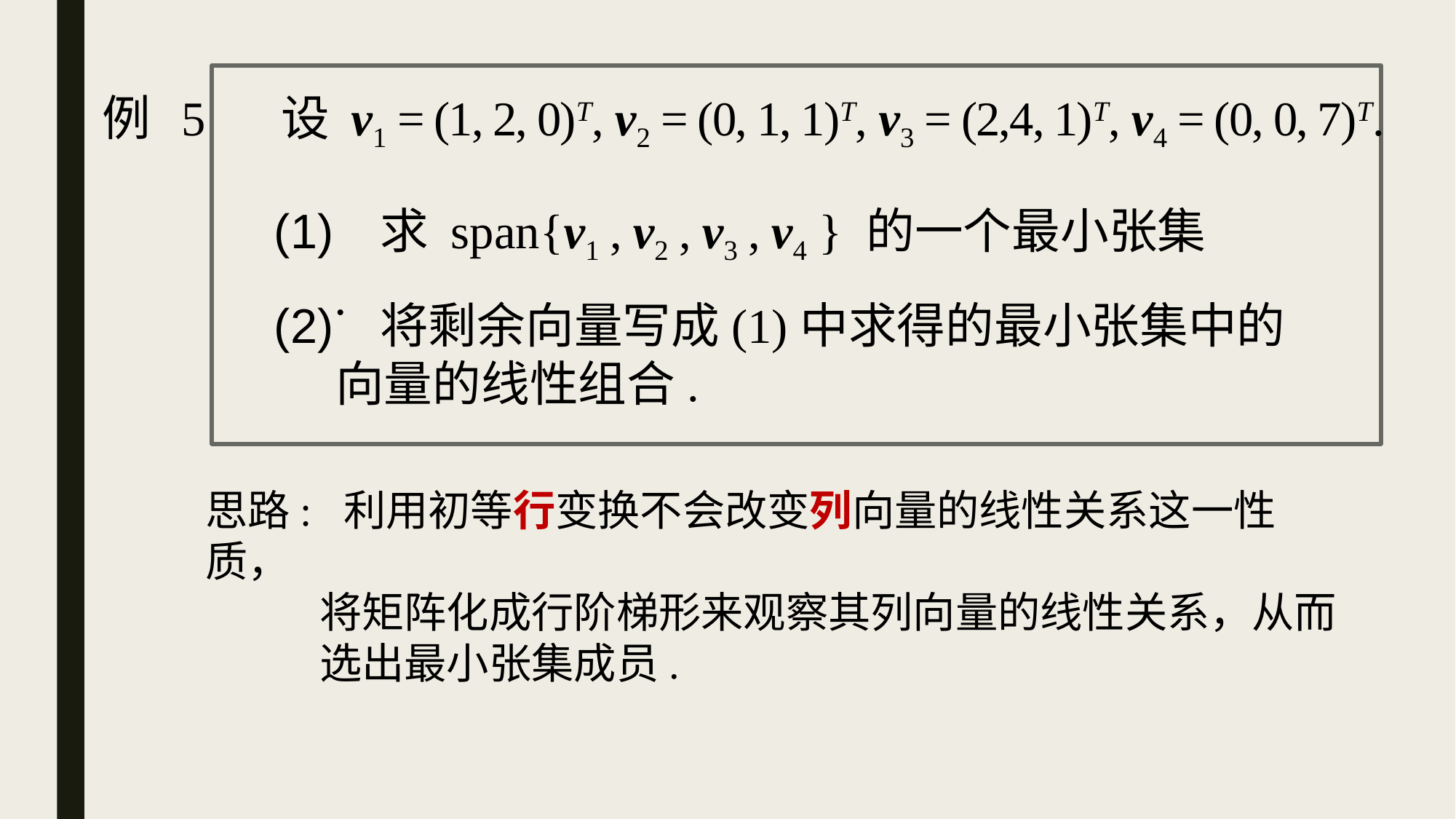

例  5      设 v1 = (1, 2, 0)T, v2 = (0, 1, 1)T, v3 = (2,4, 1)T, v4 = (0, 0, 7)T.

   求 span{v1 , v2 , v3 , v4 } 的一个最小张集 .
   将剩余向量写成(1)中求得的最小张集中的向量的线性组合.
思路:  利用初等行变换不会改变列向量的线性关系这一性质，
           将矩阵化成行阶梯形来观察其列向量的线性关系，从而
           选出最小张集成员.